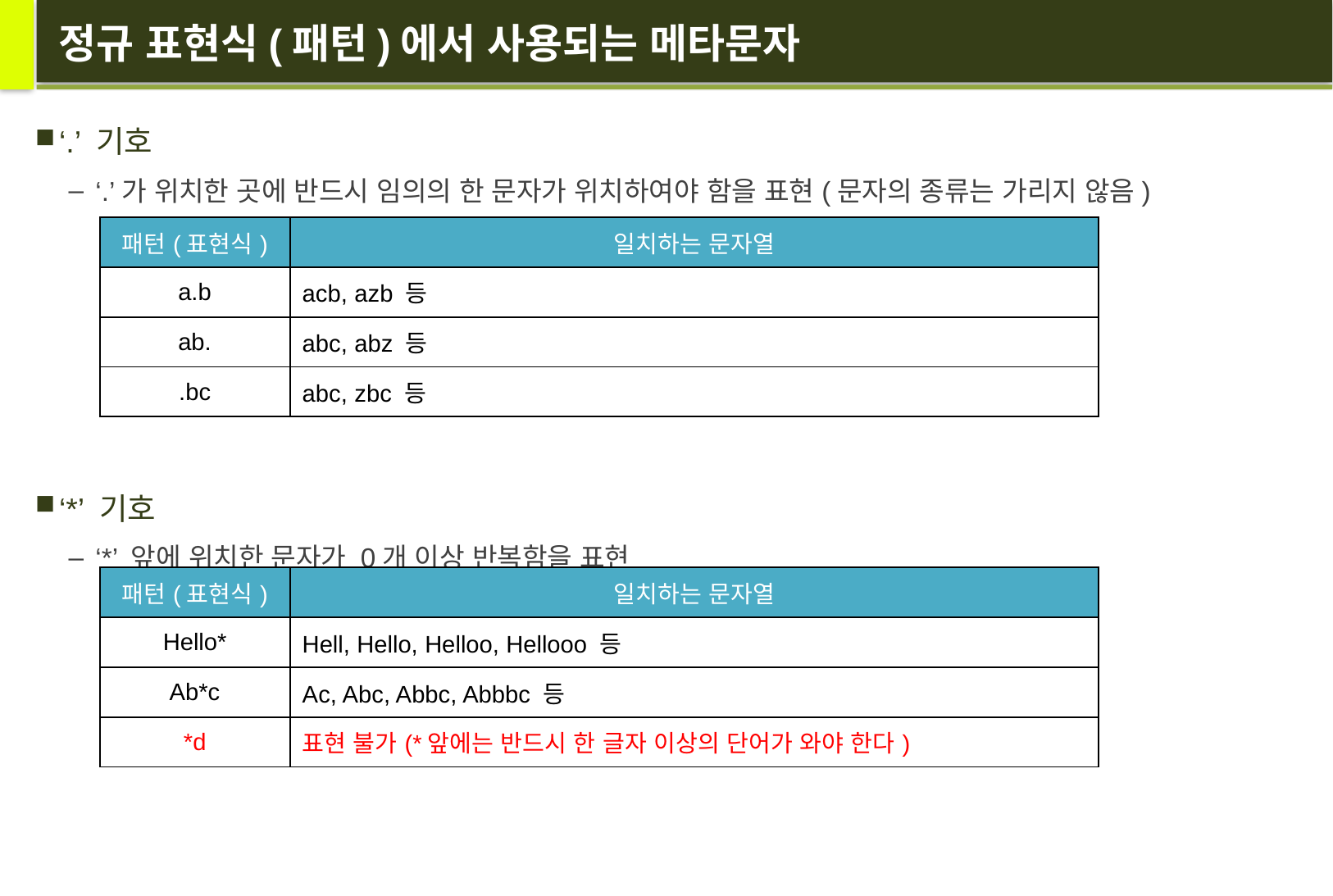

# 정규 표현식(패턴)에서 사용되는 메타문자
‘.’ 기호
‘.’가 위치한 곳에 반드시 임의의 한 문자가 위치하여야 함을 표현(문자의 종류는 가리지 않음)

‘*’ 기호
‘*’ 앞에 위치한 문자가 0개 이상 반복함을 표현

| 패턴(표현식) | 일치하는 문자열 |
| --- | --- |
| a.b | acb, azb 등 |
| ab. | abc, abz 등 |
| .bc | abc, zbc 등 |
| 패턴(표현식) | 일치하는 문자열 |
| --- | --- |
| Hello\* | Hell, Hello, Helloo, Hellooo 등 |
| Ab\*c | Ac, Abc, Abbc, Abbbc 등 |
| \*d | 표현 불가(\*앞에는 반드시 한 글자 이상의 단어가 와야 한다) |